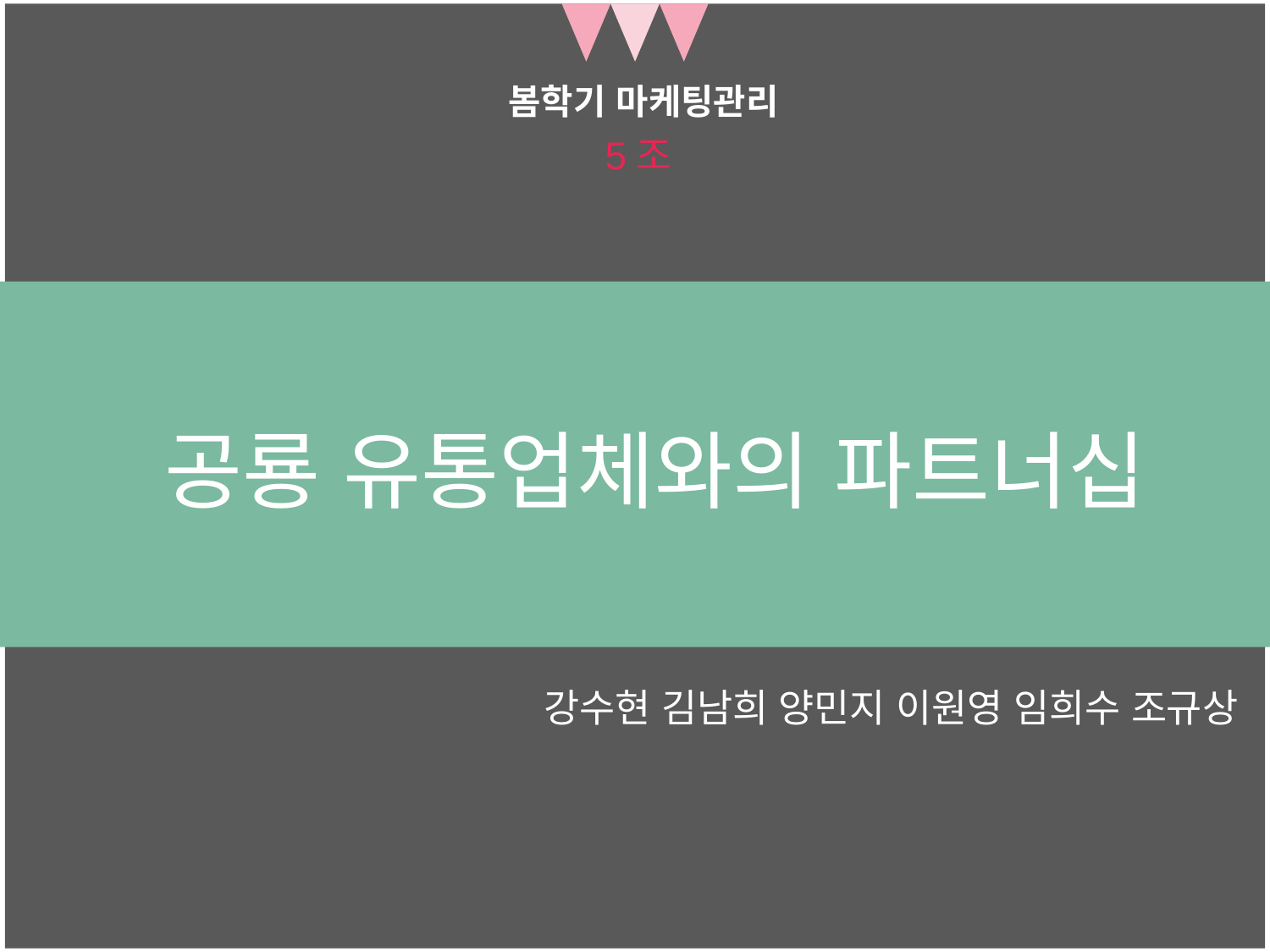

봄학기 마케팅관리
5조
공룡 유통업체와의 파트너십
강수현 김남희 양민지 이원영 임희수 조규상